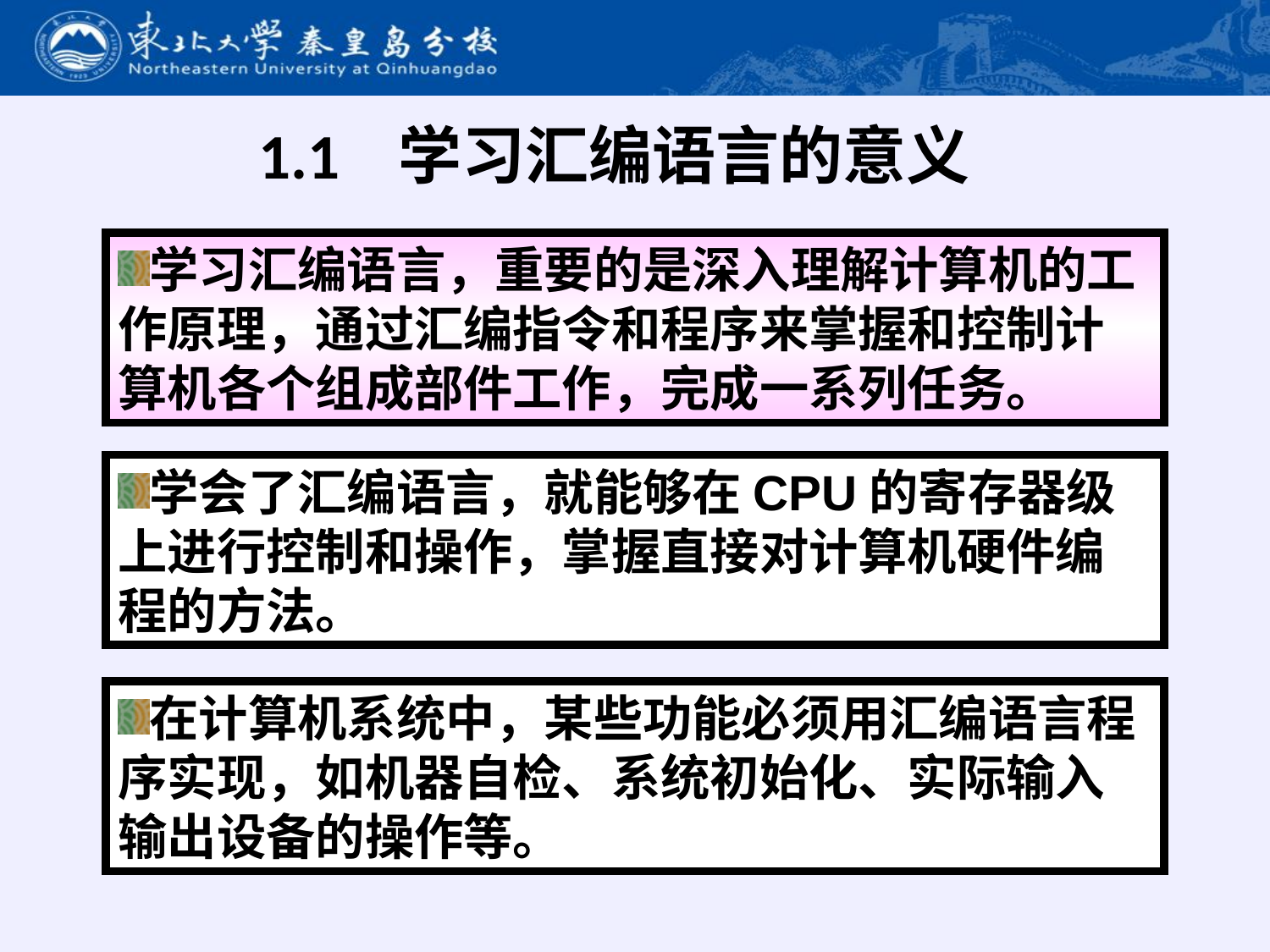

# 1.1   学习汇编语言的意义
学习汇编语言，重要的是深入理解计算机的工作原理，通过汇编指令和程序来掌握和控制计算机各个组成部件工作，完成一系列任务。
学会了汇编语言，就能够在CPU的寄存器级上进行控制和操作，掌握直接对计算机硬件编程的方法。
在计算机系统中，某些功能必须用汇编语言程序实现，如机器自检、系统初始化、实际输入输出设备的操作等。